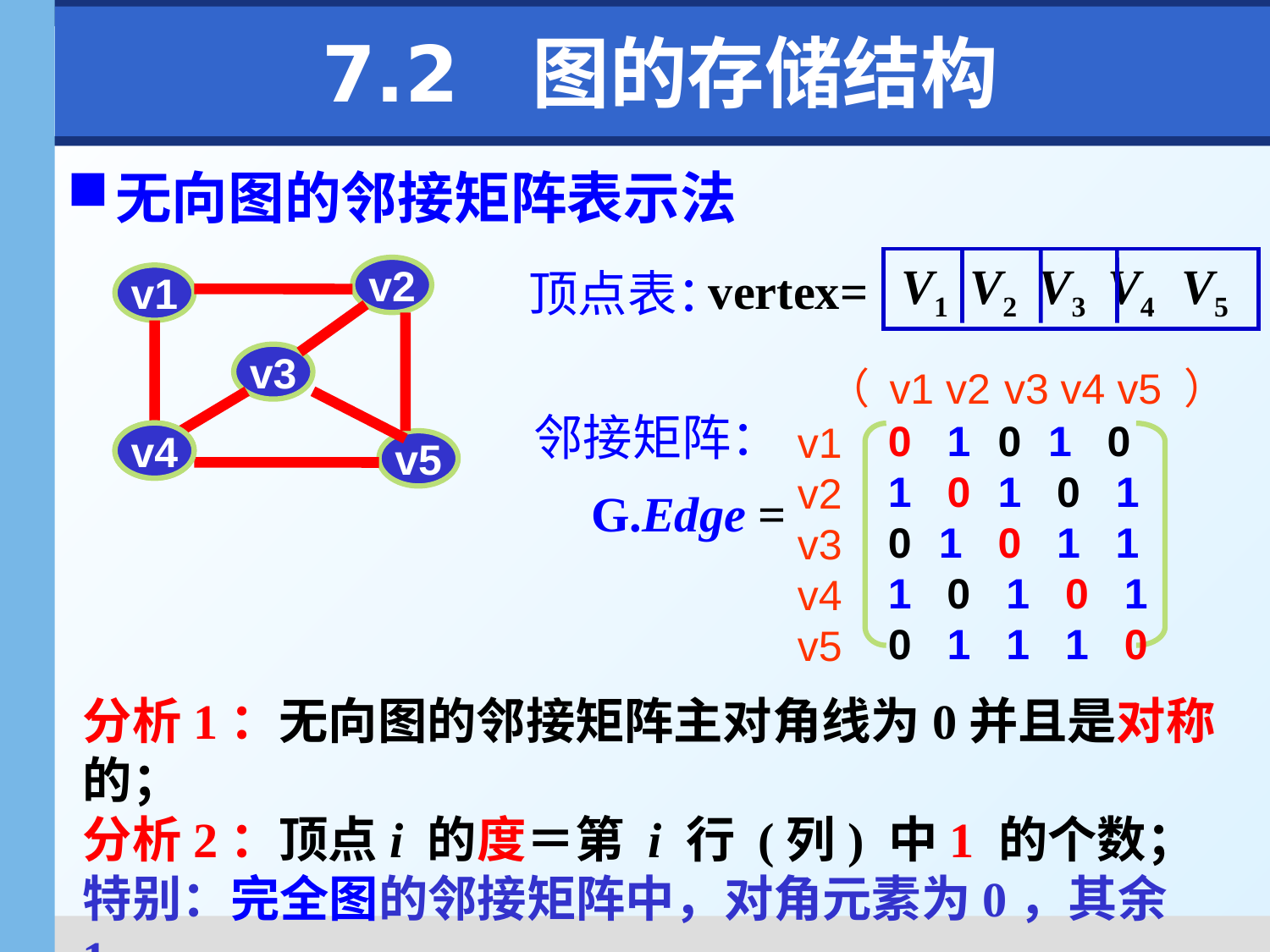

# 7.2  图的存储结构
无向图的邻接矩阵表示法

V1   V2   V3   V4   V5

vertex=
顶点表：
v2
v1

v3

v4
v4
v5

（ v1 v2  v3 v4 v5 ）
邻接矩阵：
v1
v2
v3
v4
v5

0   1    0    1   0
1   0    1   0   1
0    1   0   1   1
1   0   1   0   1
0   1   1   1   0
G.Edge =
分析1：无向图的邻接矩阵主对角线为0并且是对称的；
分析2：顶点i 的度＝第 i 行 (列) 中1 的个数；
特别：完全图的邻接矩阵中，对角元素为0，其余1。